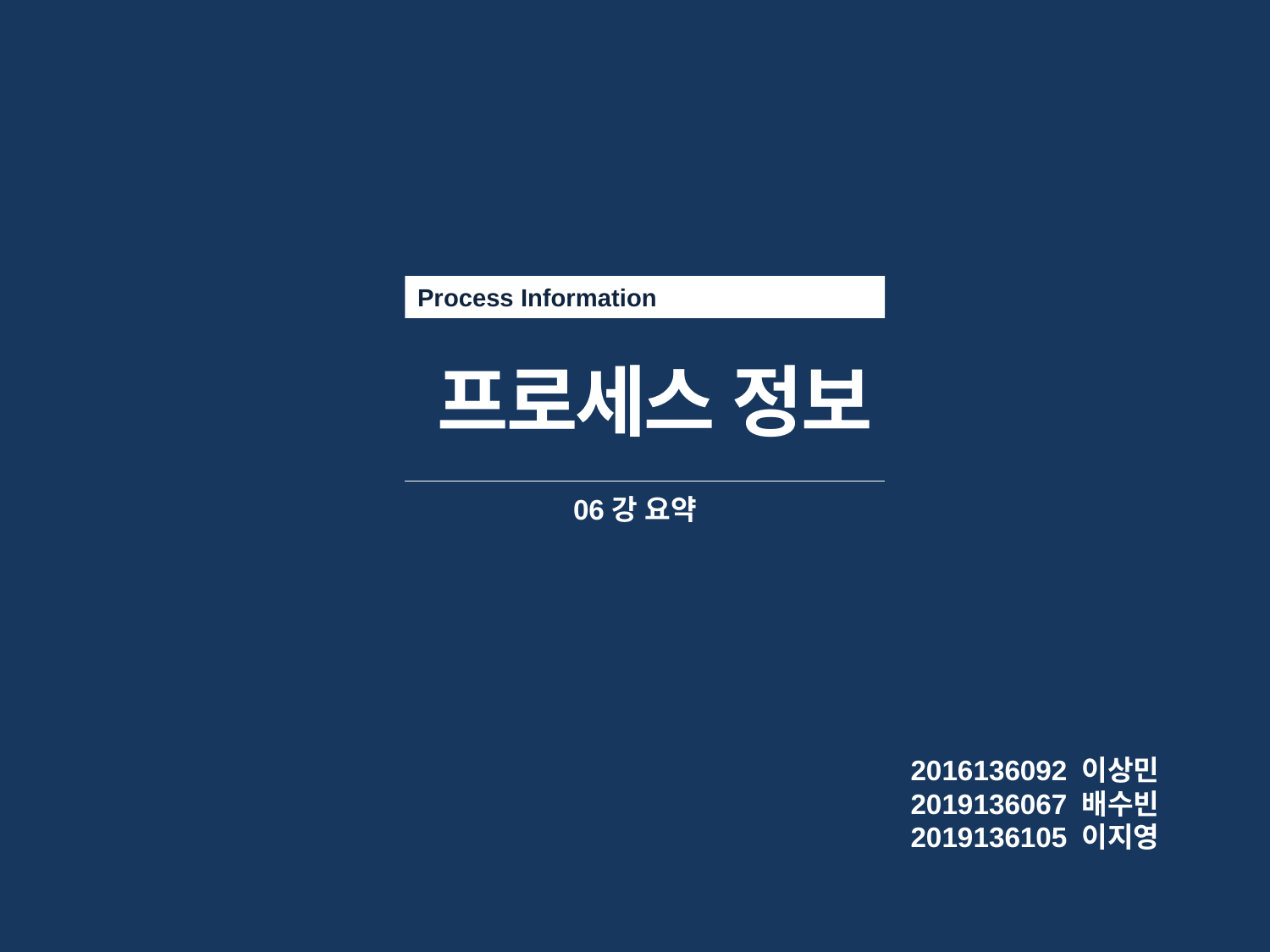

Process Information
 프로세스 정보
06강 요약
2016136092 이상민
2019136067 배수빈
2019136105 이지영